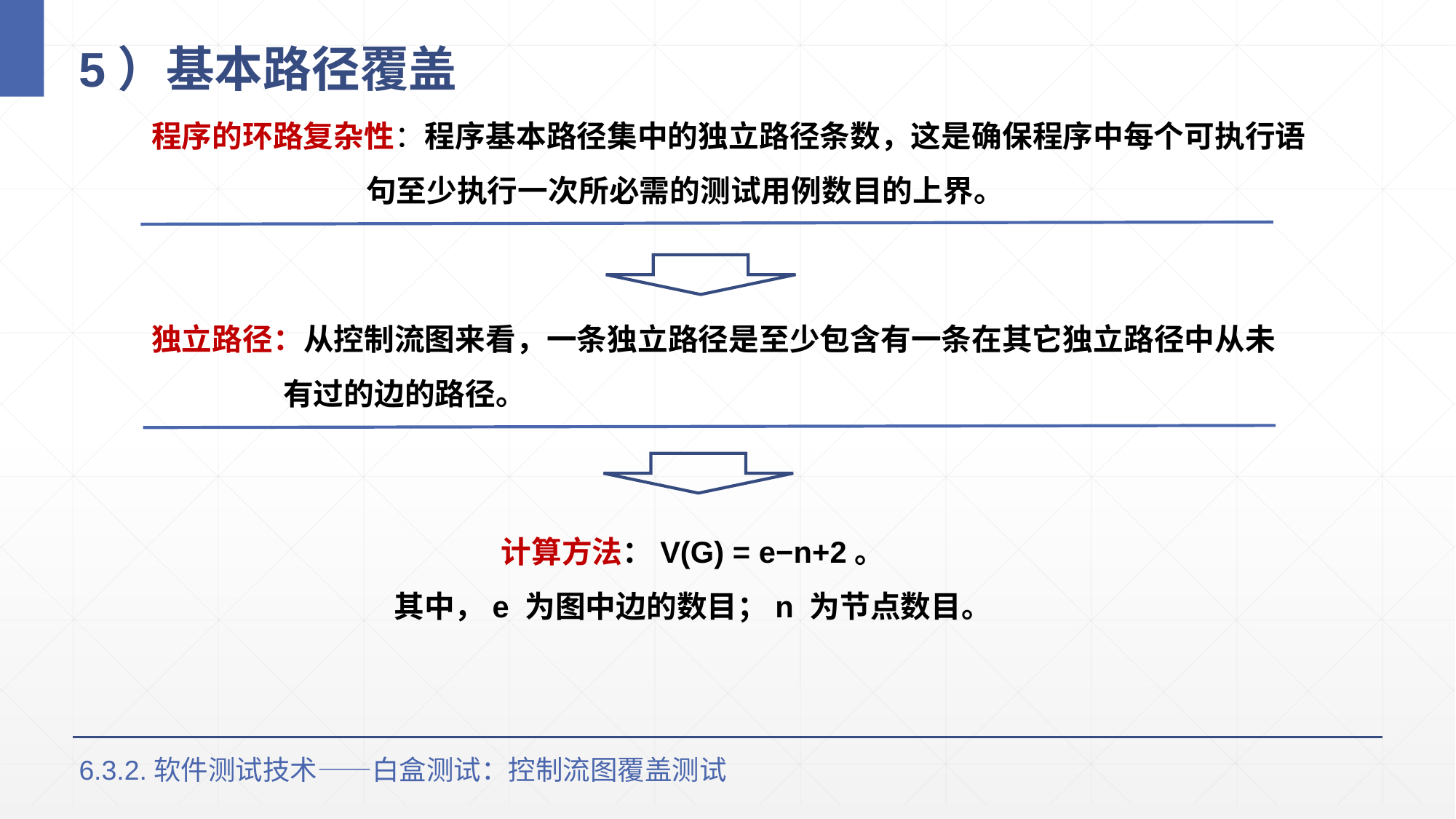

# 5）基本路径覆盖
程序的环路复杂性：程序基本路径集中的独立路径条数，这是确保程序中每个可执行语
                              句至少执行一次所必需的测试用例数目的上界。

独立路径：从控制流图来看，一条独立路径是至少包含有一条在其它独立路径中从未
                  有过的边的路径。

计算方法：V(G) = e−n+2。
其中，e 为图中边的数目；n 为节点数目。
6.3.2.软件测试技术——白盒测试：控制流图覆盖测试